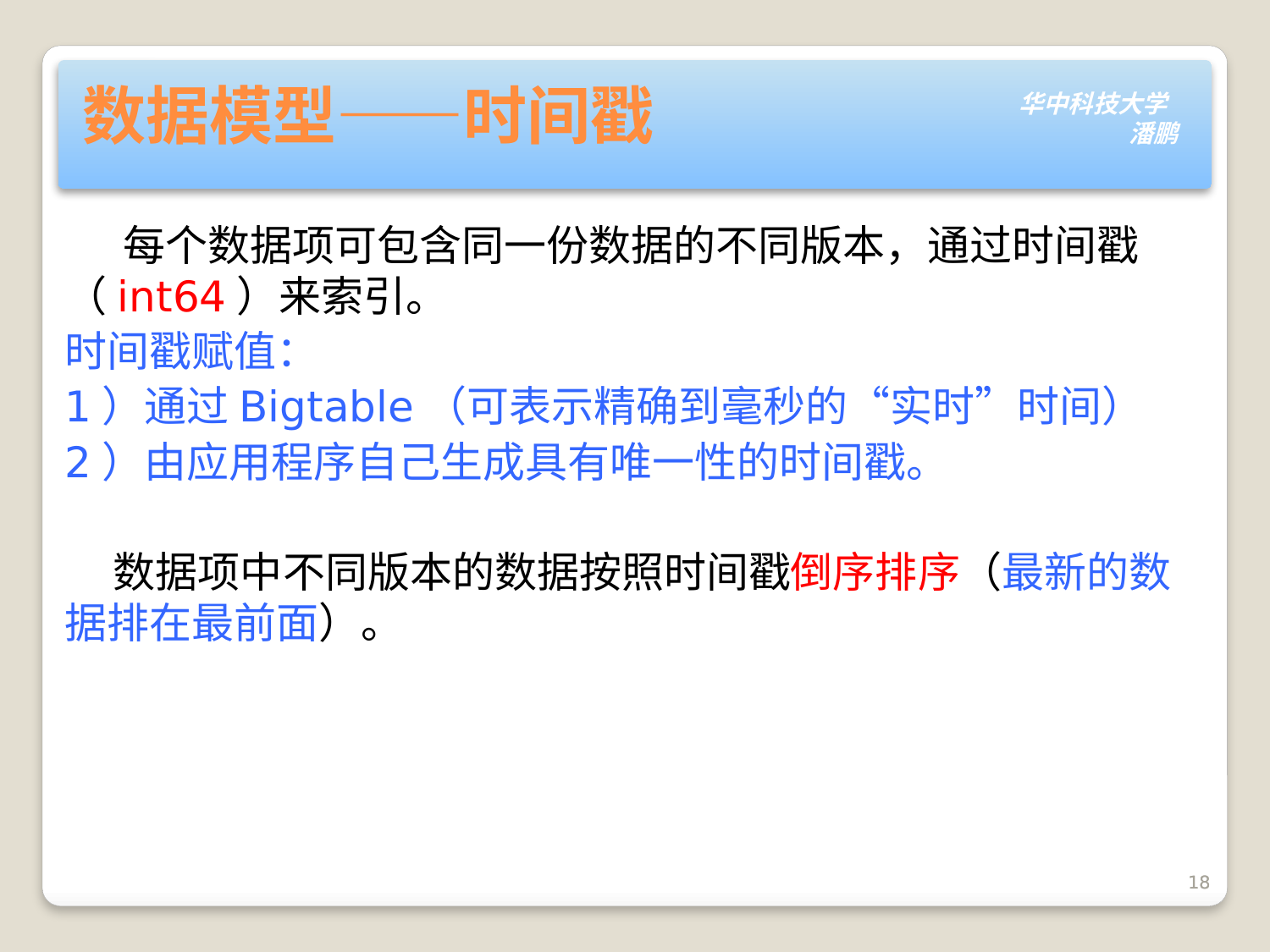

# 数据模型——时间戳
     每个数据项可包含同一份数据的不同版本，通过时间戳（int64）来索引。
时间戳赋值：
1）通过Bigtable（可表示精确到毫秒的“实时”时间）
2）由应用程序自己生成具有唯一性的时间戳。

    数据项中不同版本的数据按照时间戳倒序排序（最新的数据排在最前面）。
18
18